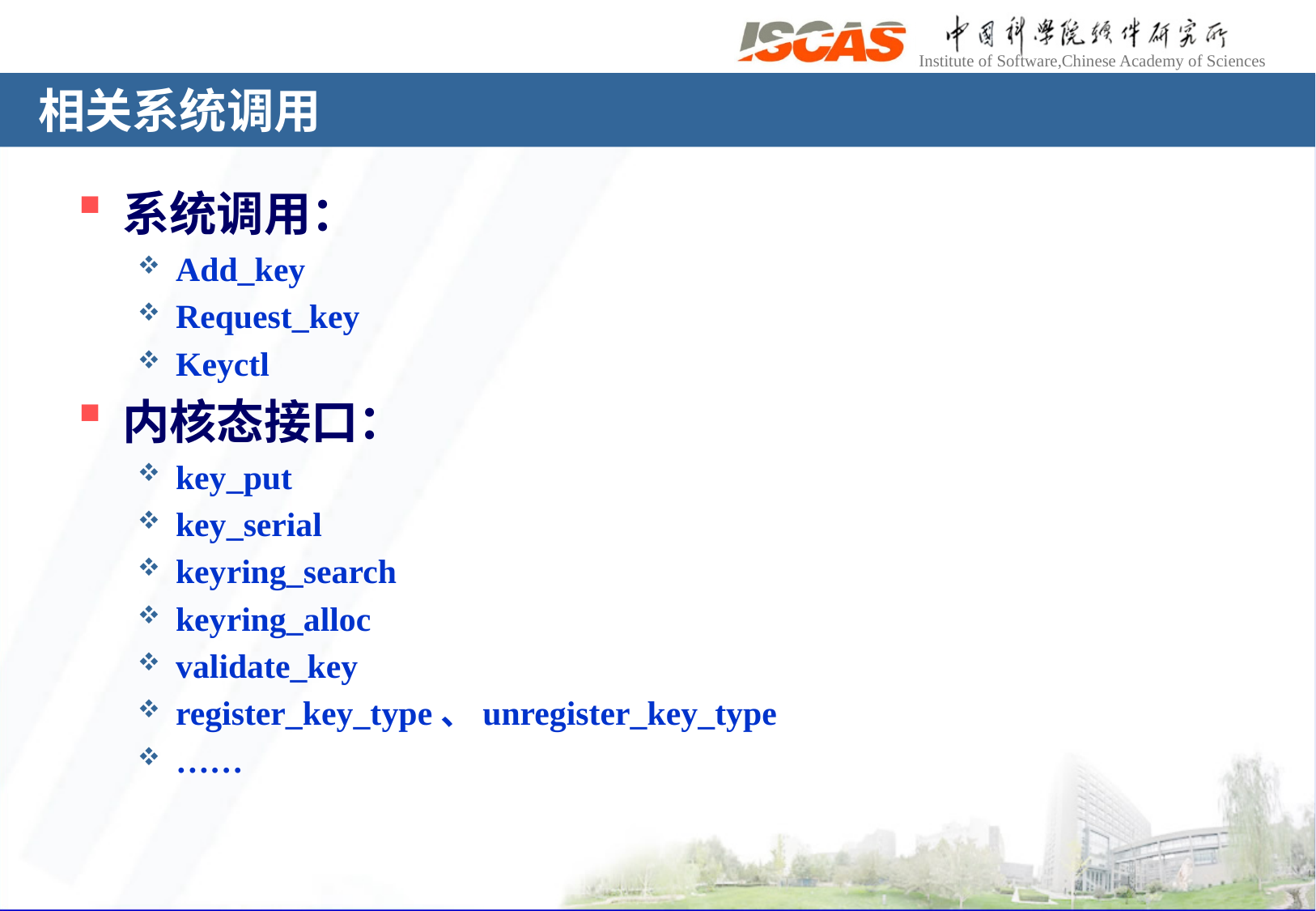

# 相关系统调用
系统调用：
Add_key
Request_key
Keyctl
内核态接口：
key_put
key_serial
keyring_search
keyring_alloc
validate_key
register_key_type、unregister_key_type
……